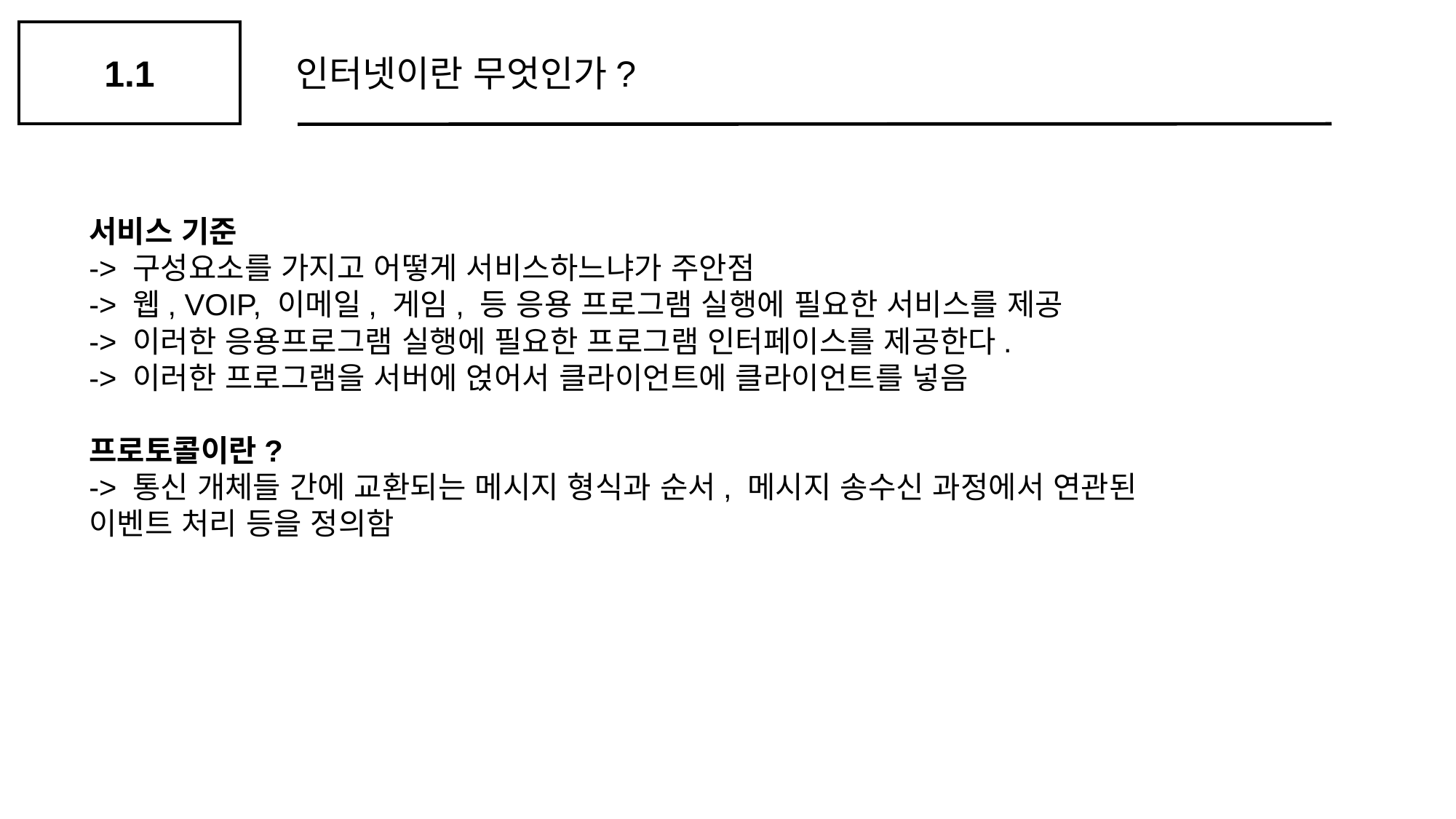

1.1
인터넷이란 무엇인가?
서비스 기준
-> 구성요소를 가지고 어떻게 서비스하느냐가 주안점
-> 웹, VOIP, 이메일, 게임, 등 응용 프로그램 실행에 필요한 서비스를 제공
-> 이러한 응용프로그램 실행에 필요한 프로그램 인터페이스를 제공한다.
-> 이러한 프로그램을 서버에 얹어서 클라이언트에 클라이언트를 넣음

프로토콜이란?
-> 통신 개체들 간에 교환되는 메시지 형식과 순서, 메시지 송수신 과정에서 연관된     이벤트 처리 등을 정의함